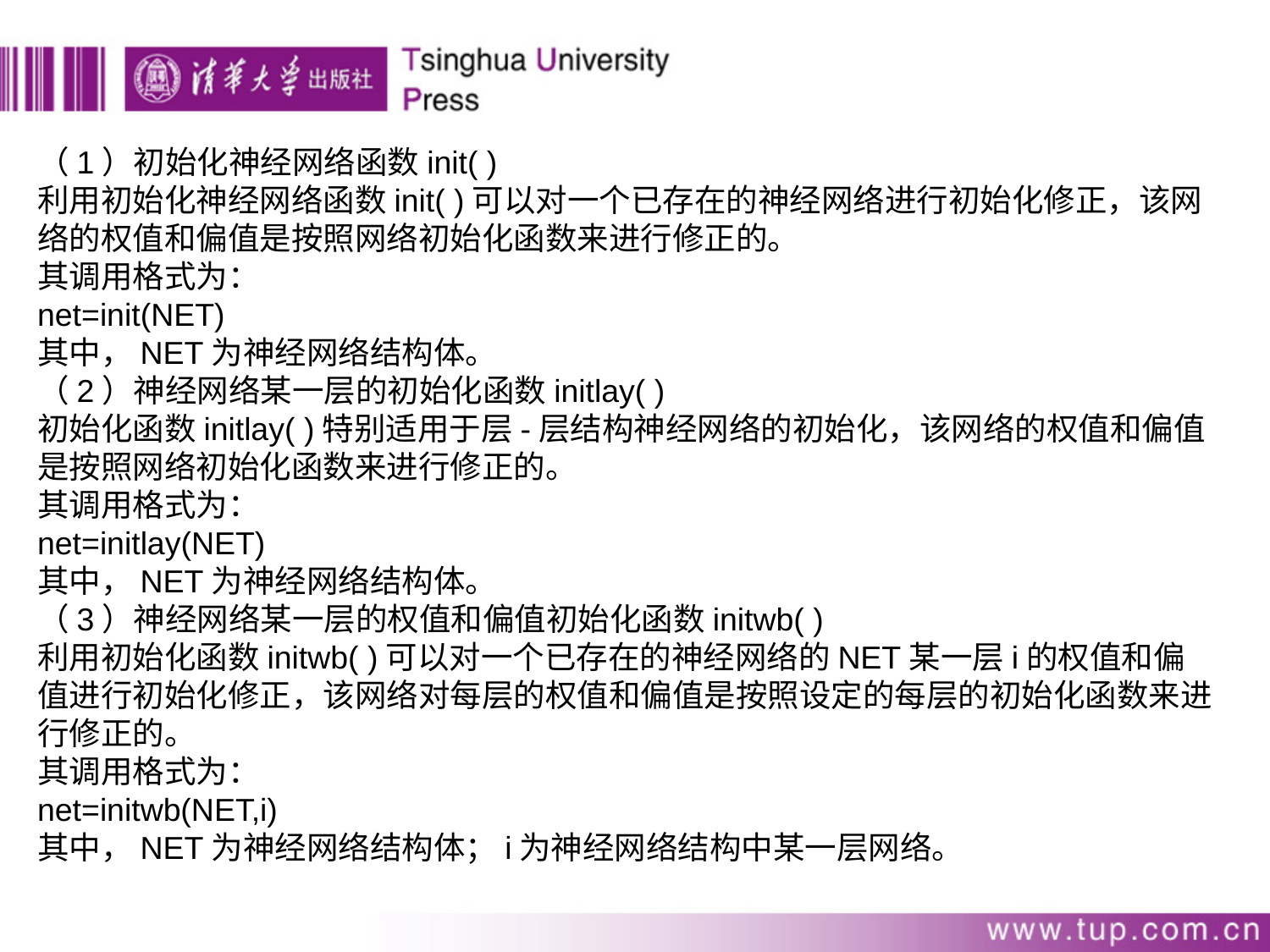

（1）初始化神经网络函数init( )
利用初始化神经网络函数init( )可以对一个已存在的神经网络进行初始化修正，该网络的权值和偏值是按照网络初始化函数来进行修正的。
其调用格式为：
net=init(NET)
其中，NET为神经网络结构体。
（2）神经网络某一层的初始化函数initlay( )
初始化函数initlay( )特别适用于层-层结构神经网络的初始化，该网络的权值和偏值是按照网络初始化函数来进行修正的。
其调用格式为：
net=initlay(NET)
其中，NET为神经网络结构体。
（3）神经网络某一层的权值和偏值初始化函数initwb( )
利用初始化函数initwb( )可以对一个已存在的神经网络的NET某一层i的权值和偏值进行初始化修正，该网络对每层的权值和偏值是按照设定的每层的初始化函数来进行修正的。
其调用格式为：
net=initwb(NET,i)
其中，NET为神经网络结构体；i为神经网络结构中某一层网络。